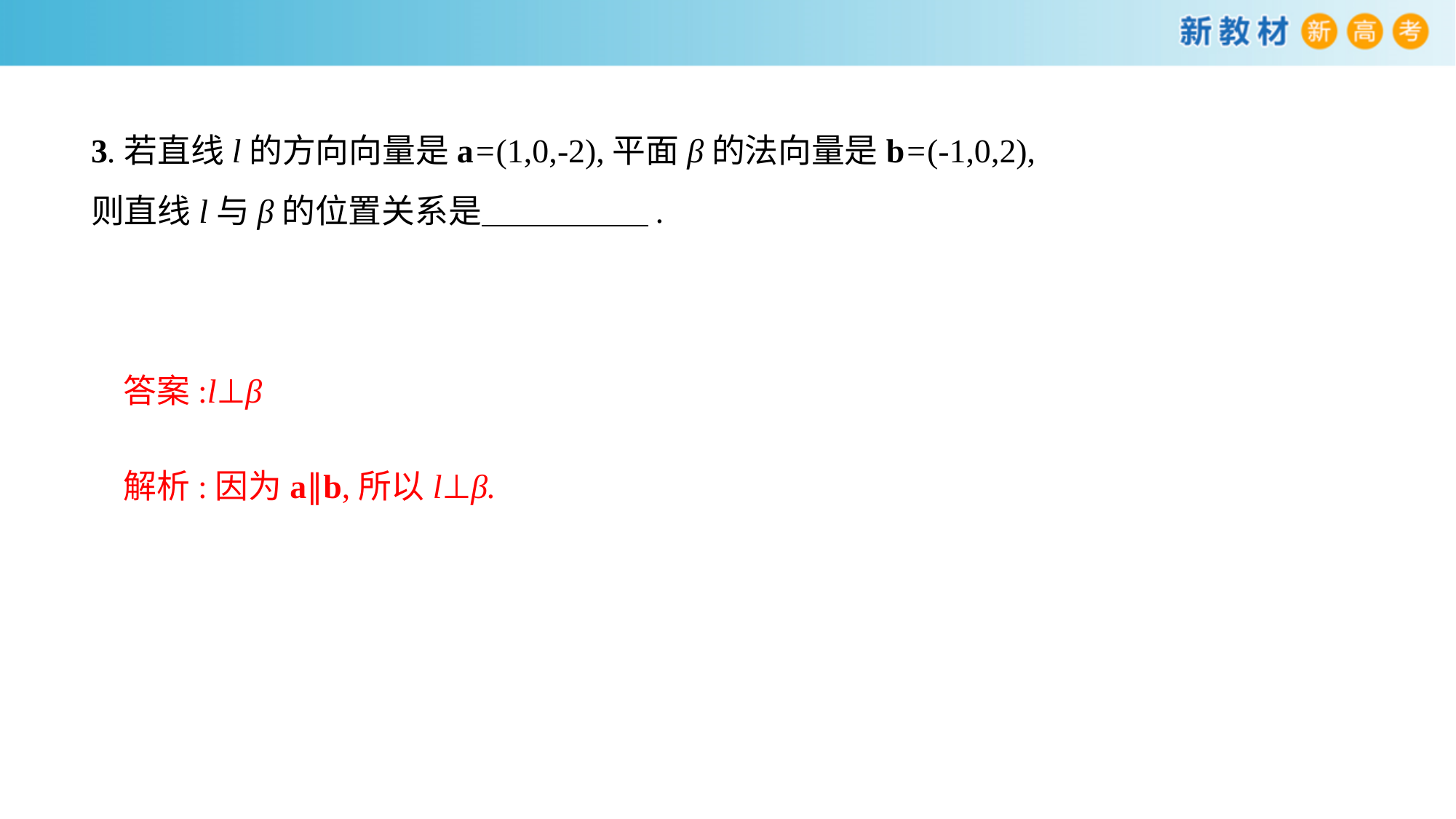

3.若直线l的方向向量是a=(1,0,-2),平面β的法向量是b=(-1,0,2),则直线l与β的位置关系是　　　　　.
答案:l⊥β

解析:因为a∥b,所以l⊥β.